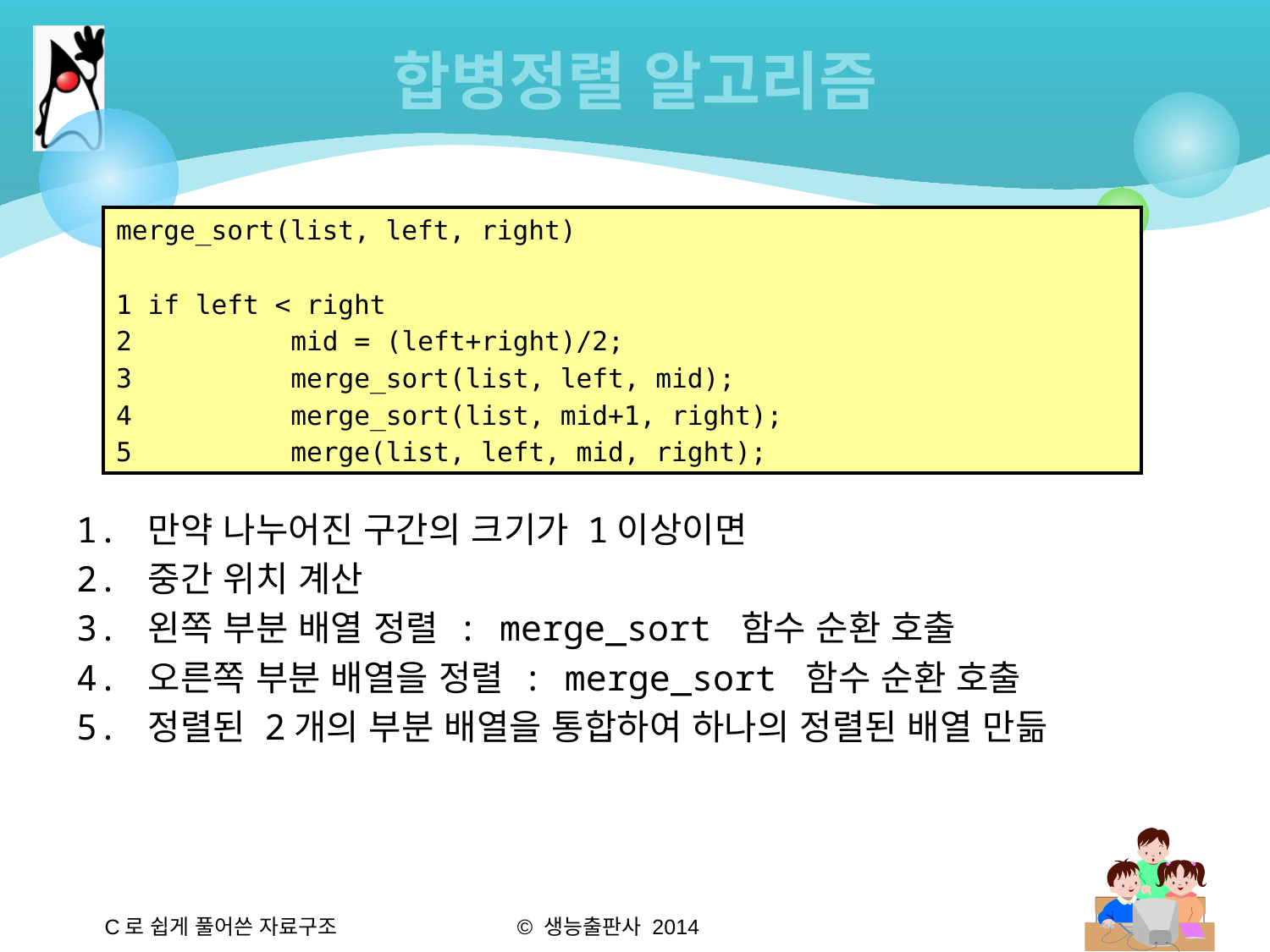

# 합병정렬 알고리즘
merge_sort(list, left, right)

1 if left < right
2		mid = (left+right)/2;
3		merge_sort(list, left, mid);
4		merge_sort(list, mid+1, right);
5		merge(list, left, mid, right);
1. 만약 나누어진 구간의 크기가 1이상이면
2. 중간 위치 계산
3. 왼쪽 부분 배열 정렬 : merge_sort 함수 순환 호출
4. 오른쪽 부분 배열을 정렬 : merge_sort 함수 순환 호출
5. 정렬된 2개의 부분 배열을 통합하여 하나의 정렬된 배열 만듦